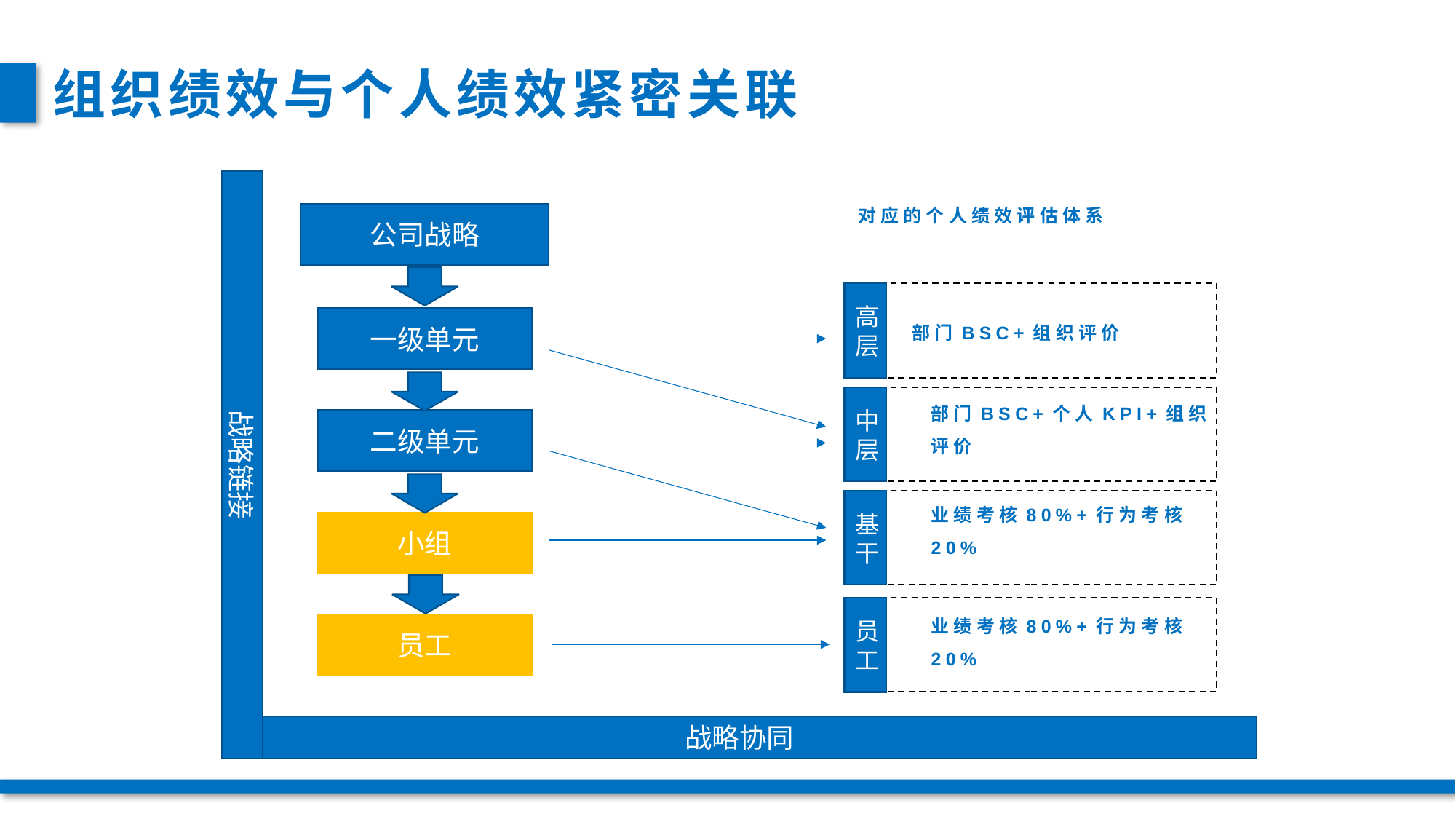

组织绩效与个人绩效紧密关联

战略链接
战略协同
对应的个人绩效评估体系
公司战略

高层
部门BSC+组织评价
一级单元

部门BSC+个人KPI+组织评价

中层
二级单元

业绩考核80%+行为考核20%

基干
小组

员工
业绩考核80%+行为考核20%
员工